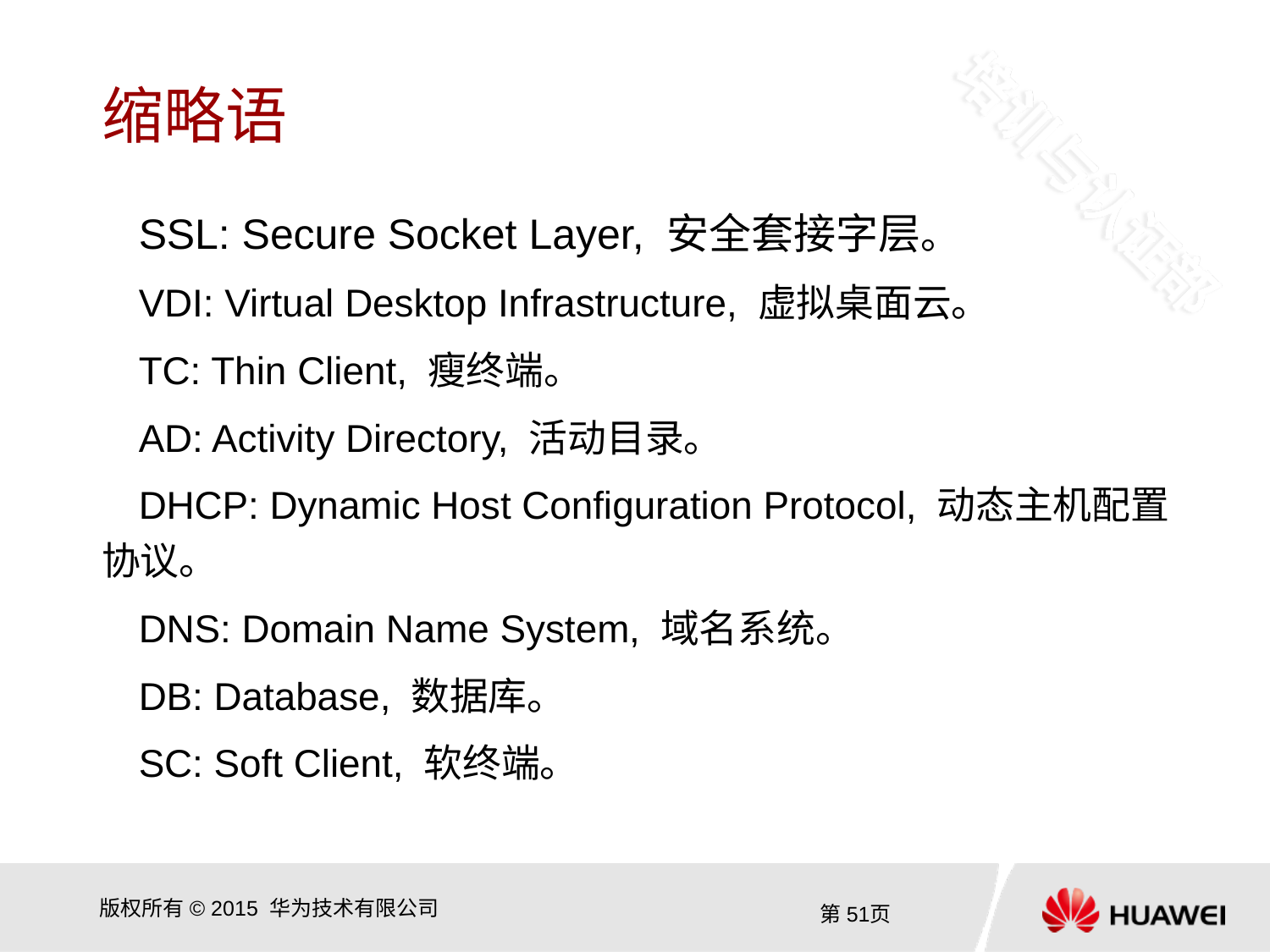

# 缩略语
SSL: Secure Socket Layer, 安全套接字层。
VDI: Virtual Desktop Infrastructure, 虚拟桌面云。
TC: Thin Client, 瘦终端。
AD: Activity Directory, 活动目录。
DHCP: Dynamic Host Configuration Protocol, 动态主机配置协议。
DNS: Domain Name System, 域名系统。
DB: Database, 数据库。
SC: Soft Client, 软终端。